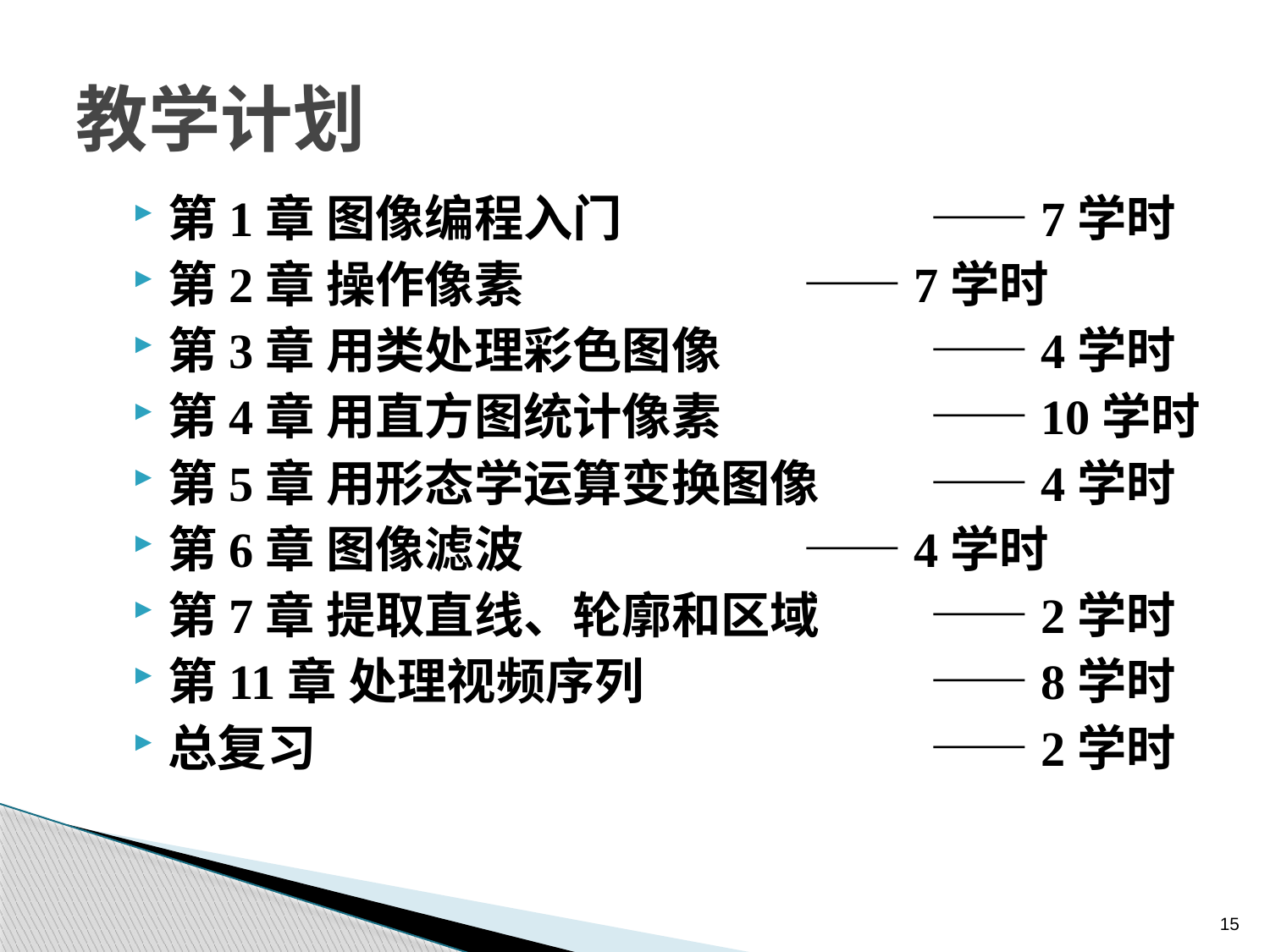

# 教学计划
第1章 图像编程入门			——7学时
第2章 操作像素 			——7学时
第3章 用类处理彩色图像		——4学时
第4章 用直方图统计像素		——10学时
第5章 用形态学运算变换图像	——4学时
第6章 图像滤波			——4学时
第7章 提取直线、轮廓和区域	——2学时
第11章 处理视频序列			——8学时
总复习					——2学时

15